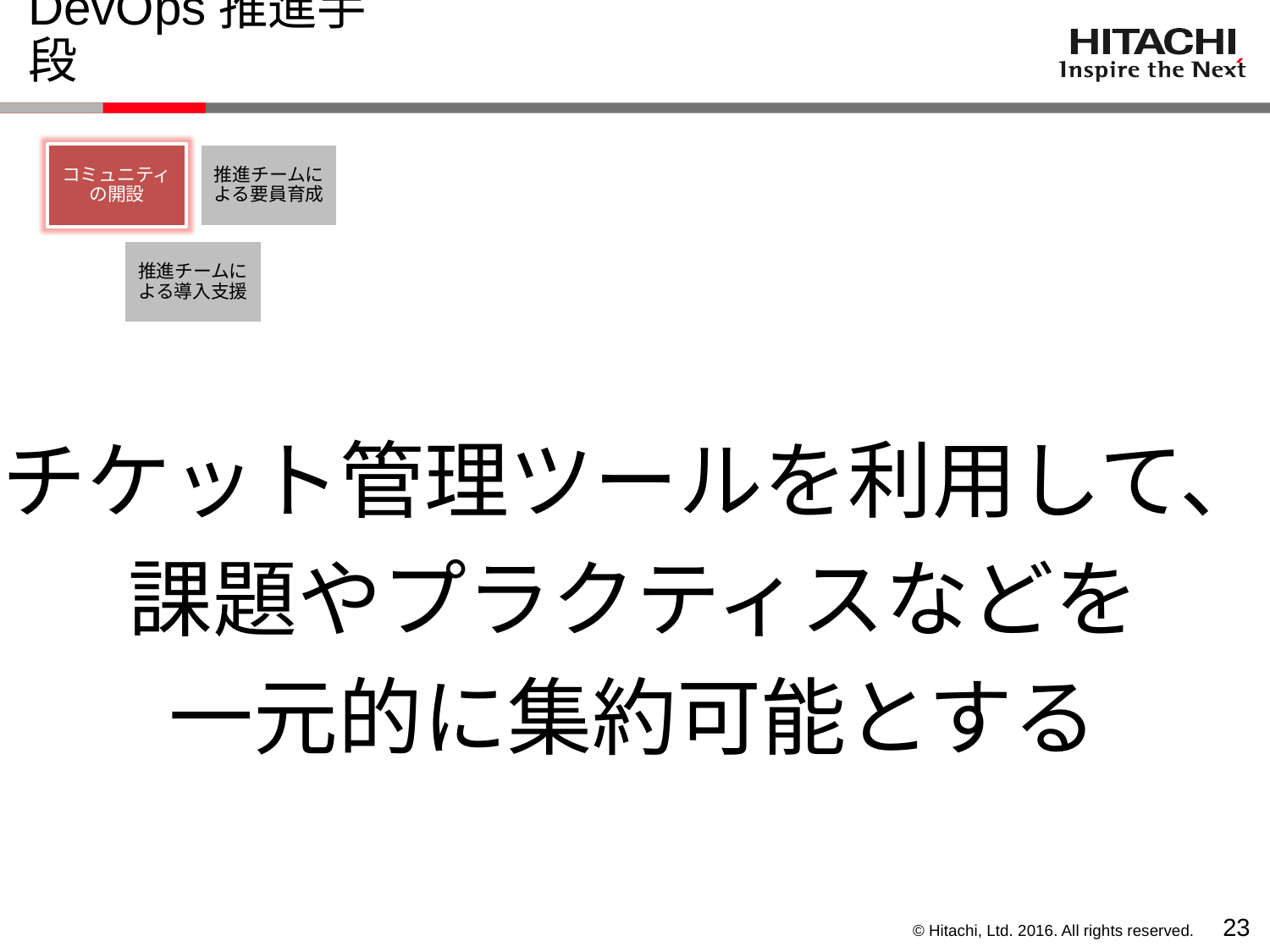

# DevOps推進手段
コミュニティの開設
推進チームによる要員育成
推進チームによる導入支援
チケット管理ツールを利用して、
課題やプラクティスなどを
一元的に集約可能とする
23